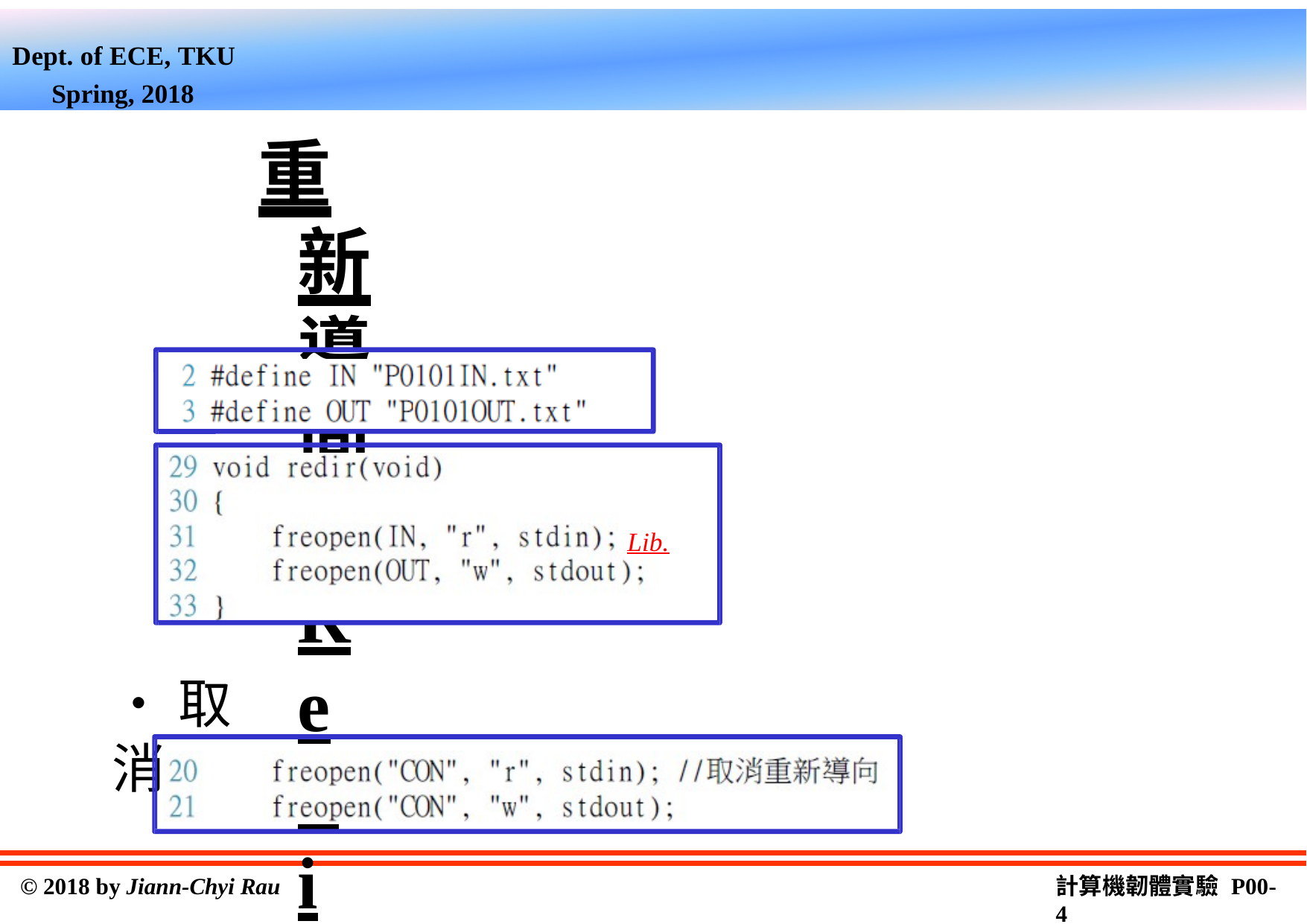

Dept. of ECE, TKU Spring, 2018
重新導向(Redirection)

‧設定

Lib.
‧取消

計算機韌體實驗 P00-4
© 2018 by Jiann-Chyi Rau